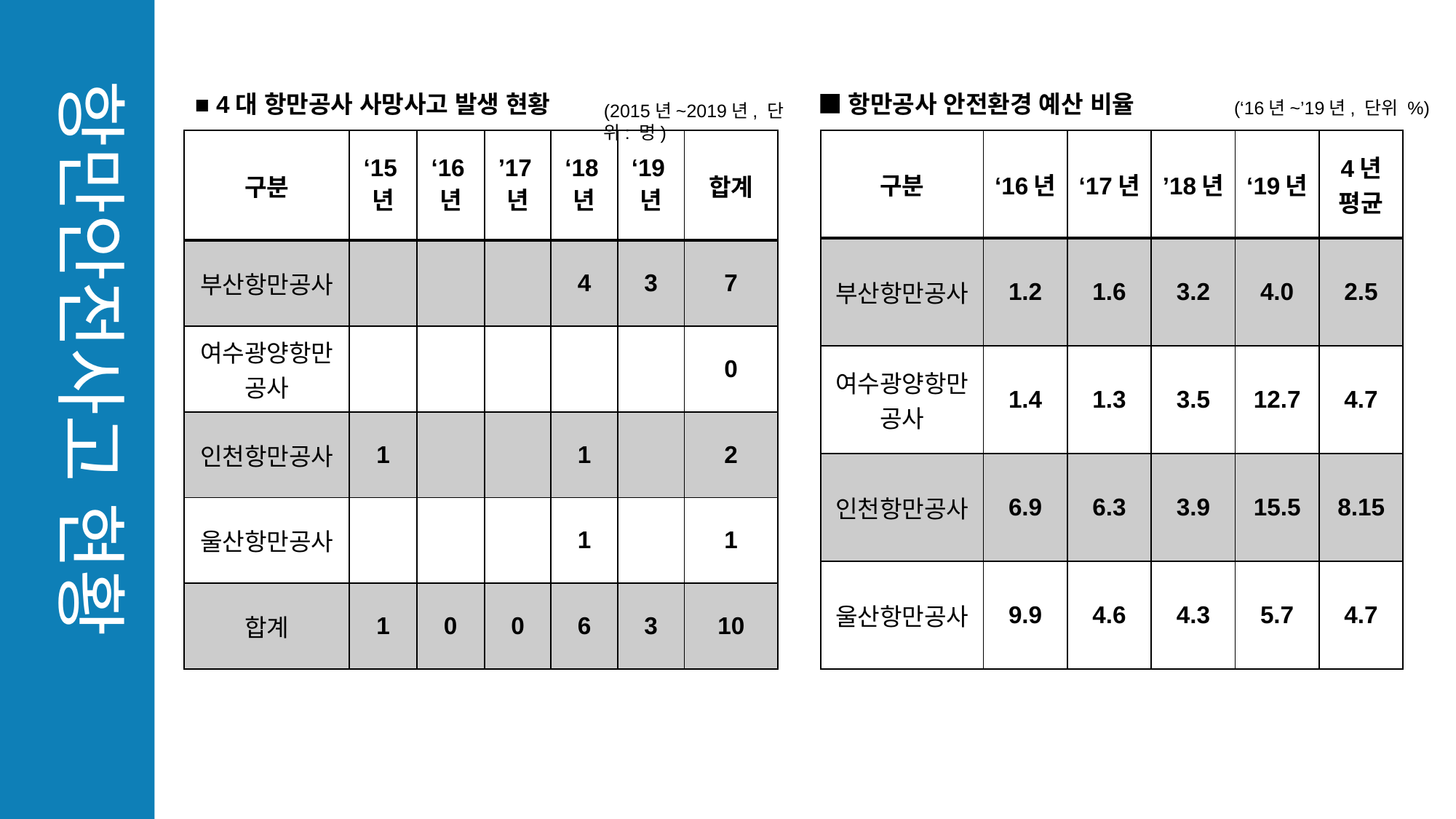

항만안전사고 현황
■ 4대 항만공사 사망사고 발생 현황
■항만공사 안전환경 예산 비율
(‘16년~’19년, 단위 %)
(2015년~2019년, 단위: 명)
| 구분 | ‘15년 | ‘16년 | ’17년 | ‘18년 | ‘19년 | 합계 |
| --- | --- | --- | --- | --- | --- | --- |
| 부산항만공사 |  |  |  | 4 | 3 | 7 |
| 여수광양항만공사 |  |  |  |  |  | 0 |
| 인천항만공사 | 1 |  |  | 1 |  | 2 |
| 울산항만공사 |  |  |  | 1 |  | 1 |
| 합계 | 1 | 0 | 0 | 6 | 3 | 10 |
| 구분 | ‘16년 | ‘17년 | ’18년 | ‘19년 | 4년 평균 |
| --- | --- | --- | --- | --- | --- |
| 부산항만공사 | 1.2 | 1.6 | 3.2 | 4.0 | 2.5 |
| 여수광양항만공사 | 1.4 | 1.3 | 3.5 | 12.7 | 4.7 |
| 인천항만공사 | 6.9 | 6.3 | 3.9 | 15.5 | 8.15 |
| 울산항만공사 | 9.9 | 4.6 | 4.3 | 5.7 | 4.7 |
Our Team Style